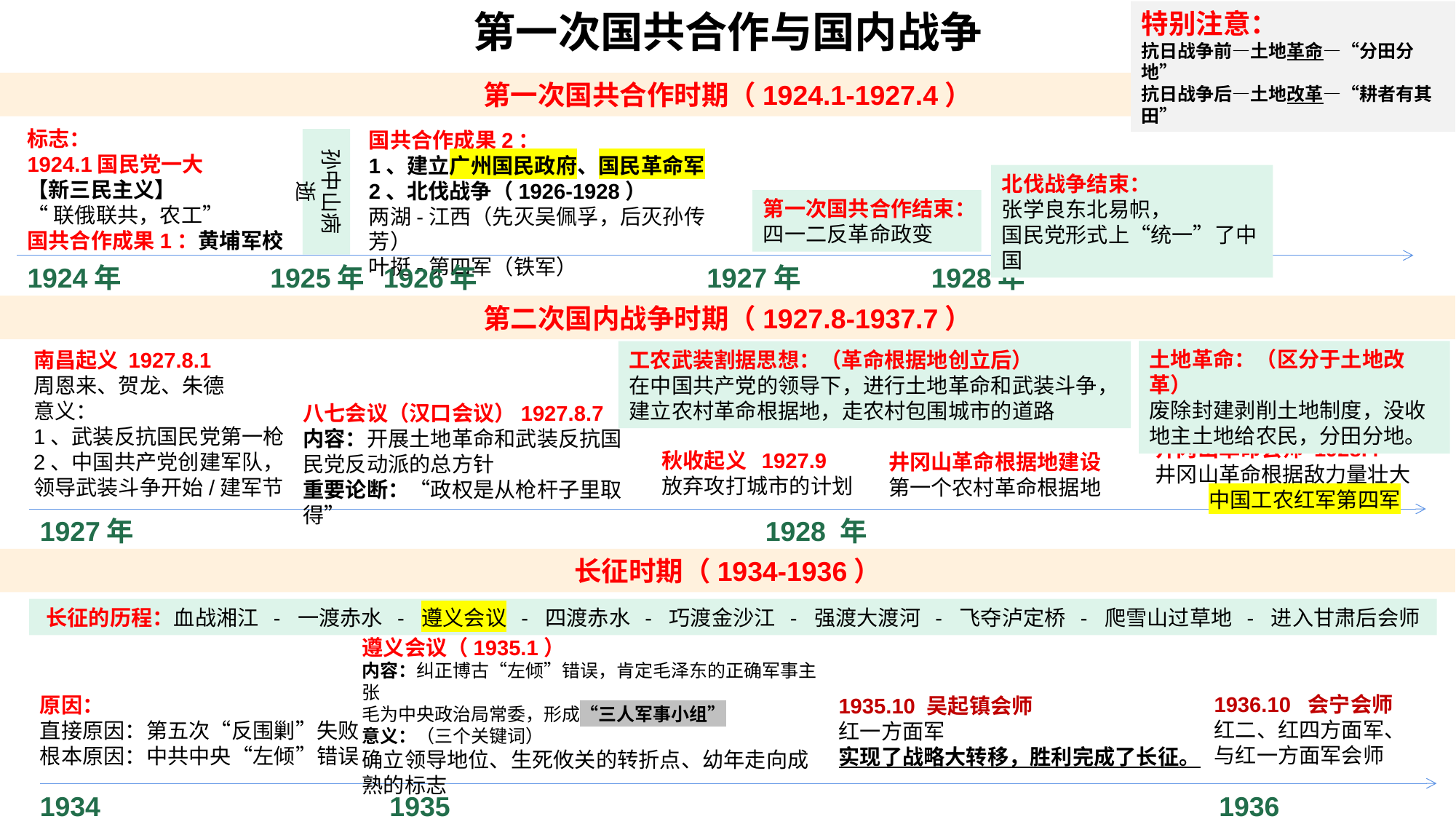

第一次国共合作与国内战争
特别注意：
抗日战争前—土地革命—“分田分地”
抗日战争后—土地改革—“耕者有其田”
第一次国共合作时期（1924.1-1927.4）
标志：
1924.1国民党一大
【新三民主义】
“联俄联共，农工”
国共合作成果1：黄埔军校
国共合作成果2：
1、建立广州国民政府、国民革命军
2、北伐战争（1926-1928）
两湖-江西（先灭吴佩孚，后灭孙传芳）
叶挺-第四军（铁军）
孙中山病逝
北伐战争结束：
张学良东北易帜，
国民党形式上“统一”了中国
第一次国共合作结束：
四一二反革命政变
1924年                       1925年  1926年                                    1927年                    1928年
第二次国内战争时期（1927.8-1937.7）
土地革命：（区分于土地改革）
废除封建剥削土地制度，没收地主土地给农民，分田分地。
工农武装割据思想：（革命根据地创立后）
在中国共产党的领导下，进行土地革命和武装斗争，建立农村革命根据地，走农村包围城市的道路
南昌起义 1927.8.1
周恩来、贺龙、朱德
意义：
1、武装反抗国民党第一枪
2、中国共产党创建军队，领导武装斗争开始/建军节
八七会议（汉口会议）1927.8.7
内容：开展土地革命和武装反抗国民党反动派的总方针
重要论断：“政权是从枪杆子里取得”
井冈山革命会师 1928.4
井冈山革命根据敌力量壮大
中国工农红军第四军
秋收起义  1927.9
放弃攻打城市的计划
井冈山革命根据地建设
第一个农村革命根据地
1927年                                                                                                     1928 年
长征时期（1934-1936）
长征的历程：血战湘江  -  一渡赤水  -  遵义会议  -  四渡赤水  -  巧渡金沙江  -  强渡大渡河  -  飞夺泸定桥  -  爬雪山过草地  -  进入甘肃后会师
遵义会议（1935.1）
内容：纠正博古“左倾”错误，肯定毛泽东的正确军事主张
毛为中央政治局常委，形成“三人军事小组”
意义：（三个关键词）
确立领导地位、生死攸关的转折点、幼年走向成熟的标志
1936.10  会宁会师
红二、红四方面军、
与红一方面军会师
原因：
直接原因：第五次“反围剿”失败
根本原因：中共中央“左倾”错误
1935.10 吴起镇会师
红一方面军
实现了战略大转移，胜利完成了长征。
1934                                      1935                                                                                                     1936